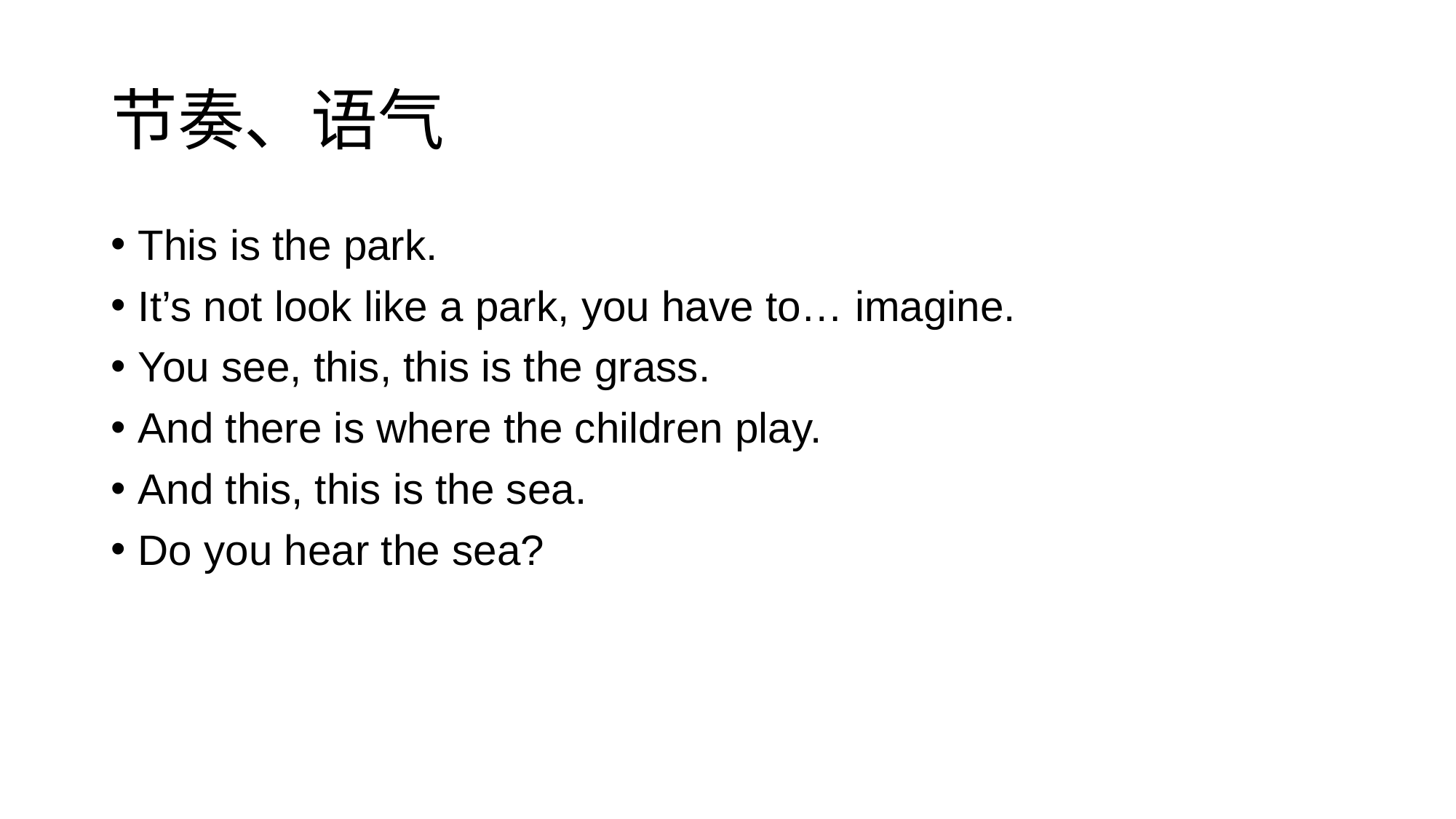

# 节奏、语气
This is the park.
It’s not look like a park, you have to… imagine.
You see, this, this is the grass.
And there is where the children play.
And this, this is the sea.
Do you hear the sea?